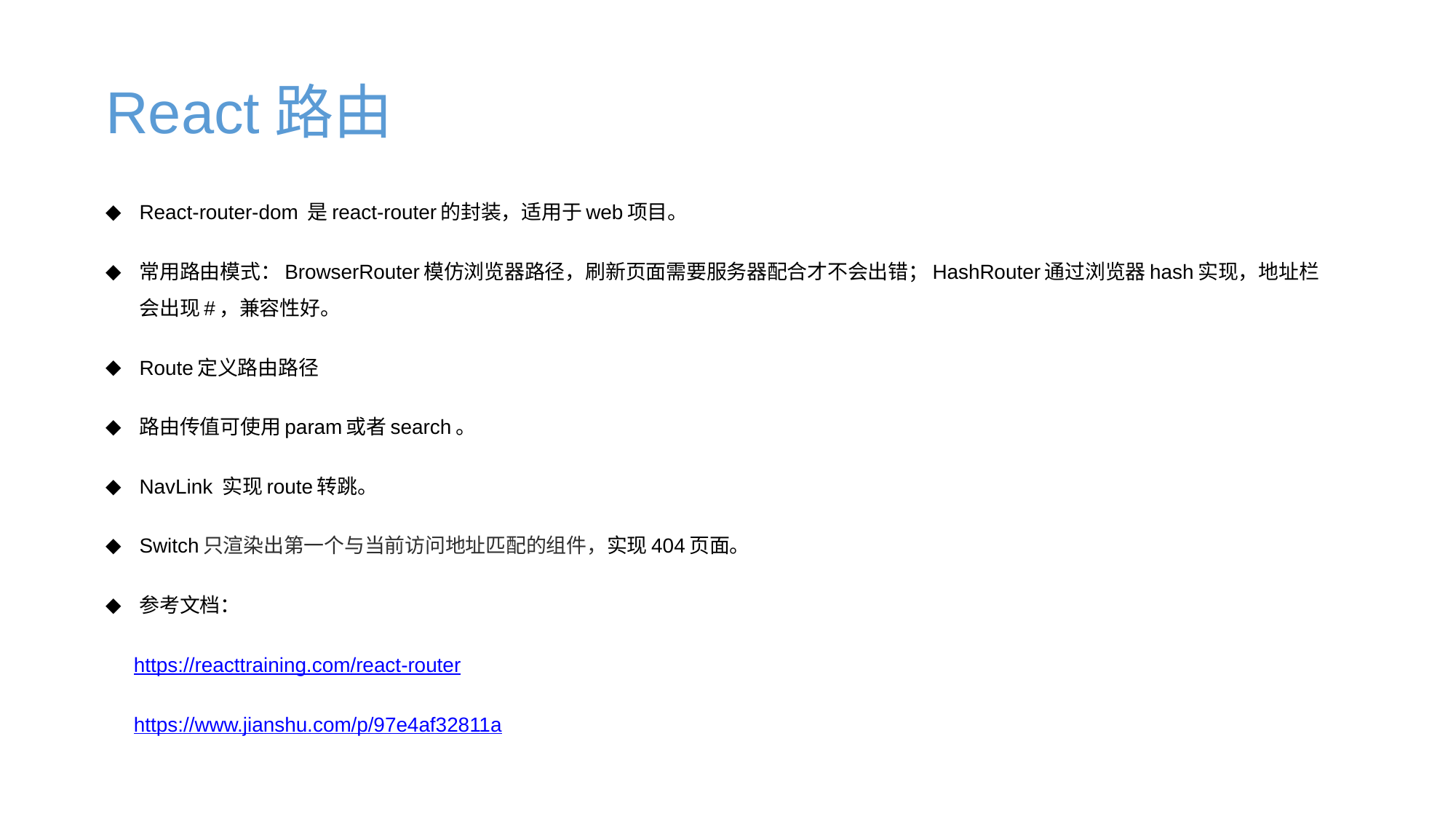

# React路由
React-router-dom 是react-router的封装，适用于web项目。
常用路由模式：BrowserRouter模仿浏览器路径，刷新页面需要服务器配合才不会出错；HashRouter通过浏览器hash实现，地址栏会出现#，兼容性好。
Route定义路由路径
路由传值可使用param或者search。
NavLink 实现route转跳。
Switch只渲染出第一个与当前访问地址匹配的组件，实现404页面。
参考文档：
     https://reacttraining.com/react-router
     https://www.jianshu.com/p/97e4af32811a